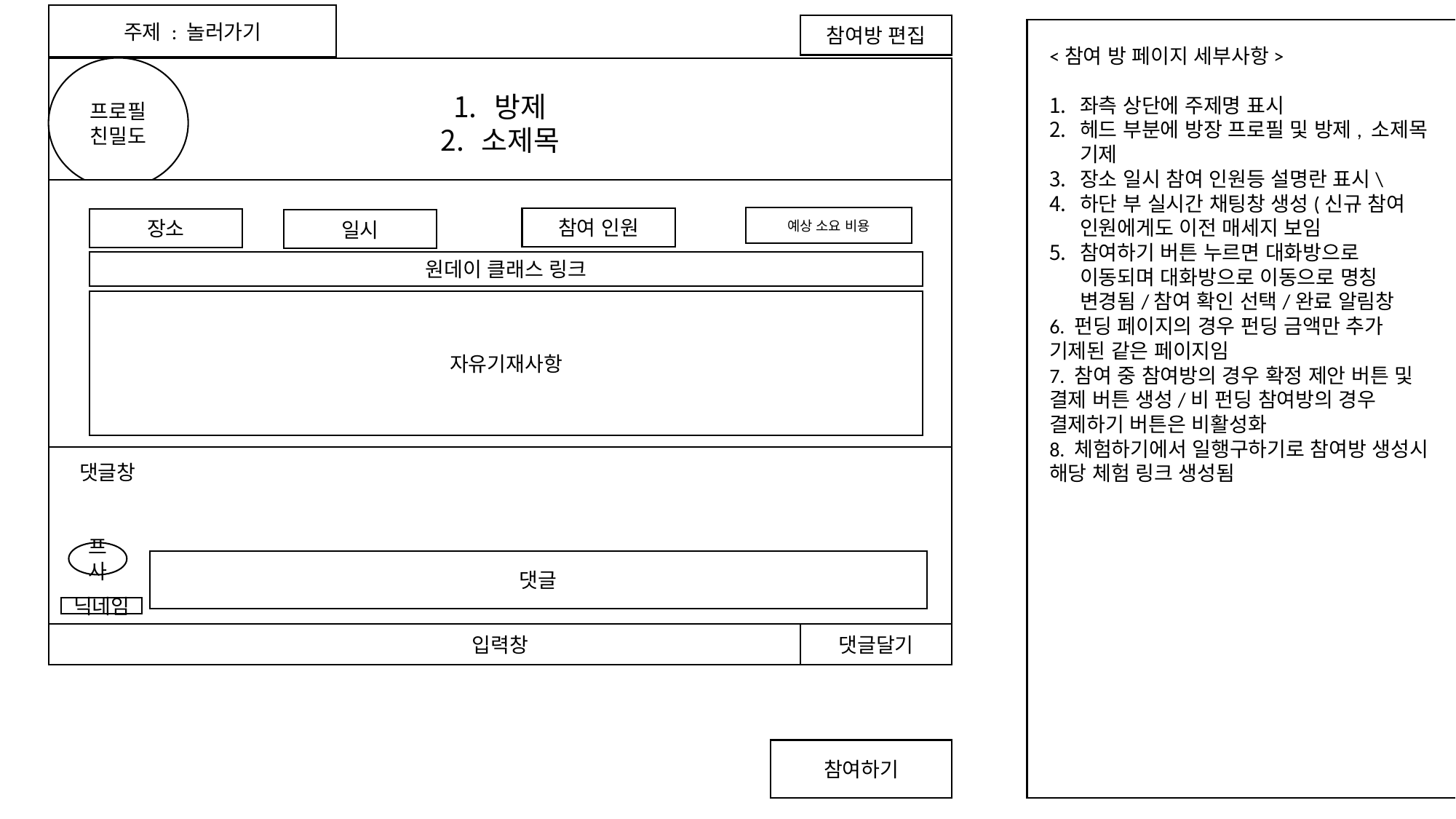

주제 : 놀러가기
참여방 편집

<참여 방 페이지 세부사항>

좌측 상단에 주제명 표시
헤드 부분에 방장 프로필 및 방제, 소제목 기제
장소 일시 참여 인원등 설명란 표시\
하단 부 실시간 채팅창 생성(신규 참여 인원에게도 이전 매세지 보임
참여하기 버튼 누르면 대화방으로 이동되며 대화방으로 이동으로 명칭 변경됨/참여 확인 선택/완료 알림창
6. 펀딩 페이지의 경우 펀딩 금액만 추가 기제된 같은 페이지임
7. 참여 중 참여방의 경우 확정 제안 버튼 및 결제 버튼 생성/비 펀딩 참여방의 경우 결제하기 버튼은 비활성화
8. 체험하기에서 일행구하기로 참여방 생성시 해당 체험 링크 생성됨

방제
소제목
프로필
친밀도

예상 소요 비용
참여 인원
장소
일시
원데이 클래스 링크
자유기재사항

댓글창
프사
댓글
닉네임
입력창
댓글달기
참여하기